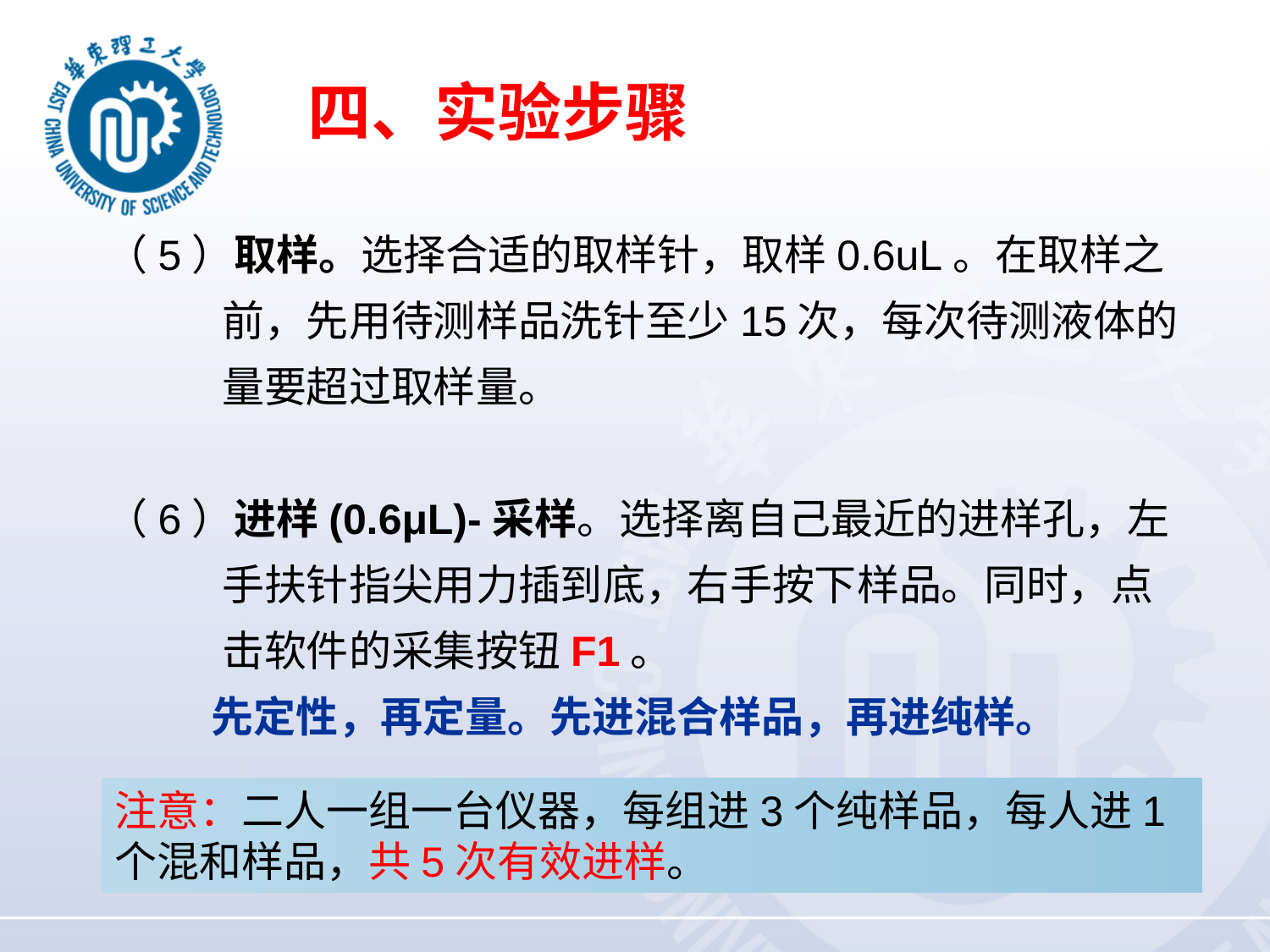

四、实验步骤
（5）取样。选择合适的取样针，取样0.6uL。在取样之前，先用待测样品洗针至少15次，每次待测液体的量要超过取样量。

（6）进样(0.6μL)-采样。选择离自己最近的进样孔，左手扶针指尖用力插到底，右手按下样品。同时，点击软件的采集按钮F1。
          先定性，再定量。先进混合样品，再进纯样。

注意：二人一组一台仪器，每组进3个纯样品，每人进1个混和样品，共5次有效进样。